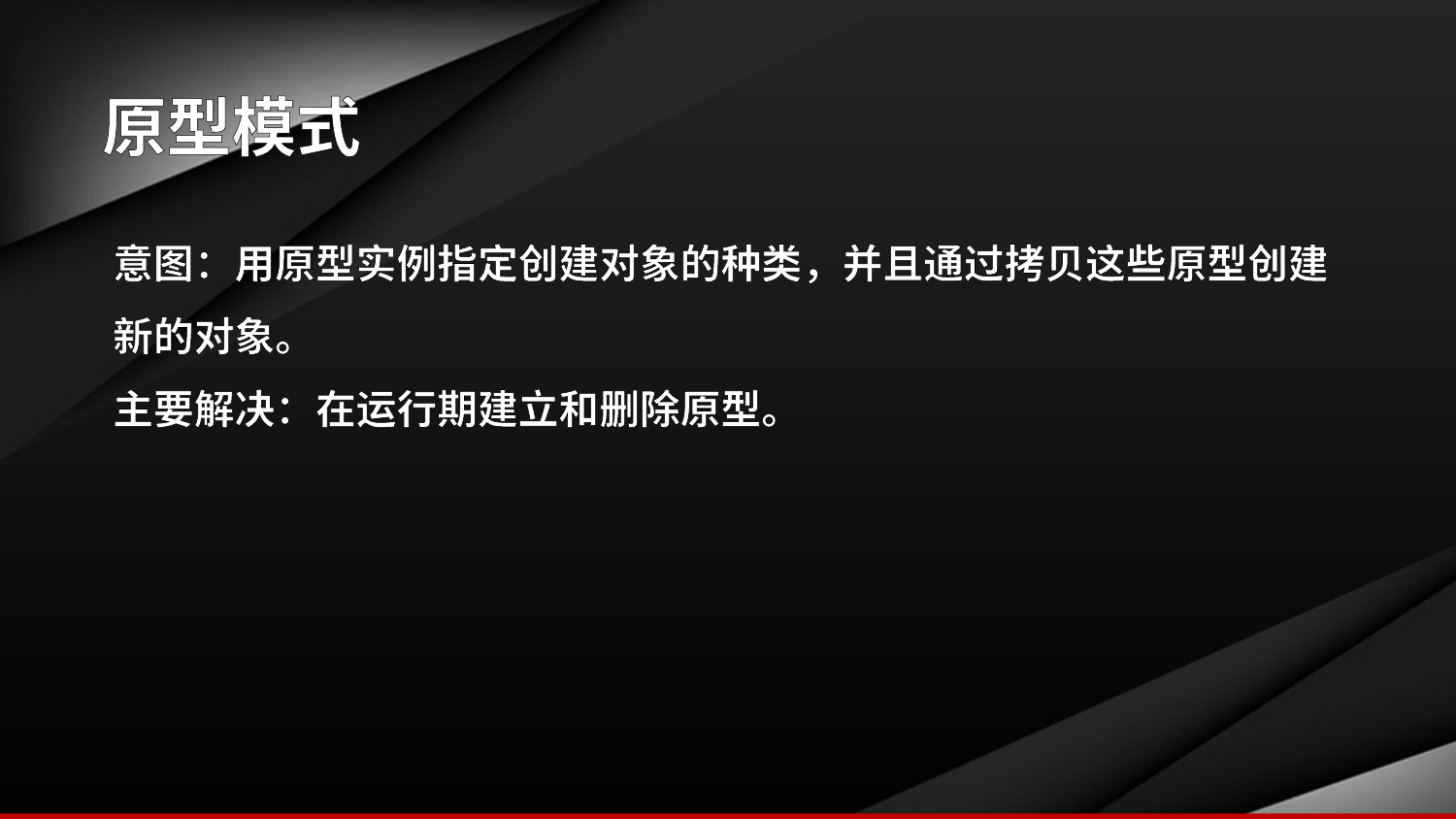

原型模式
意图：用原型实例指定创建对象的种类，并且通过拷贝这些原型创建新的对象。
主要解决：在运行期建立和删除原型。